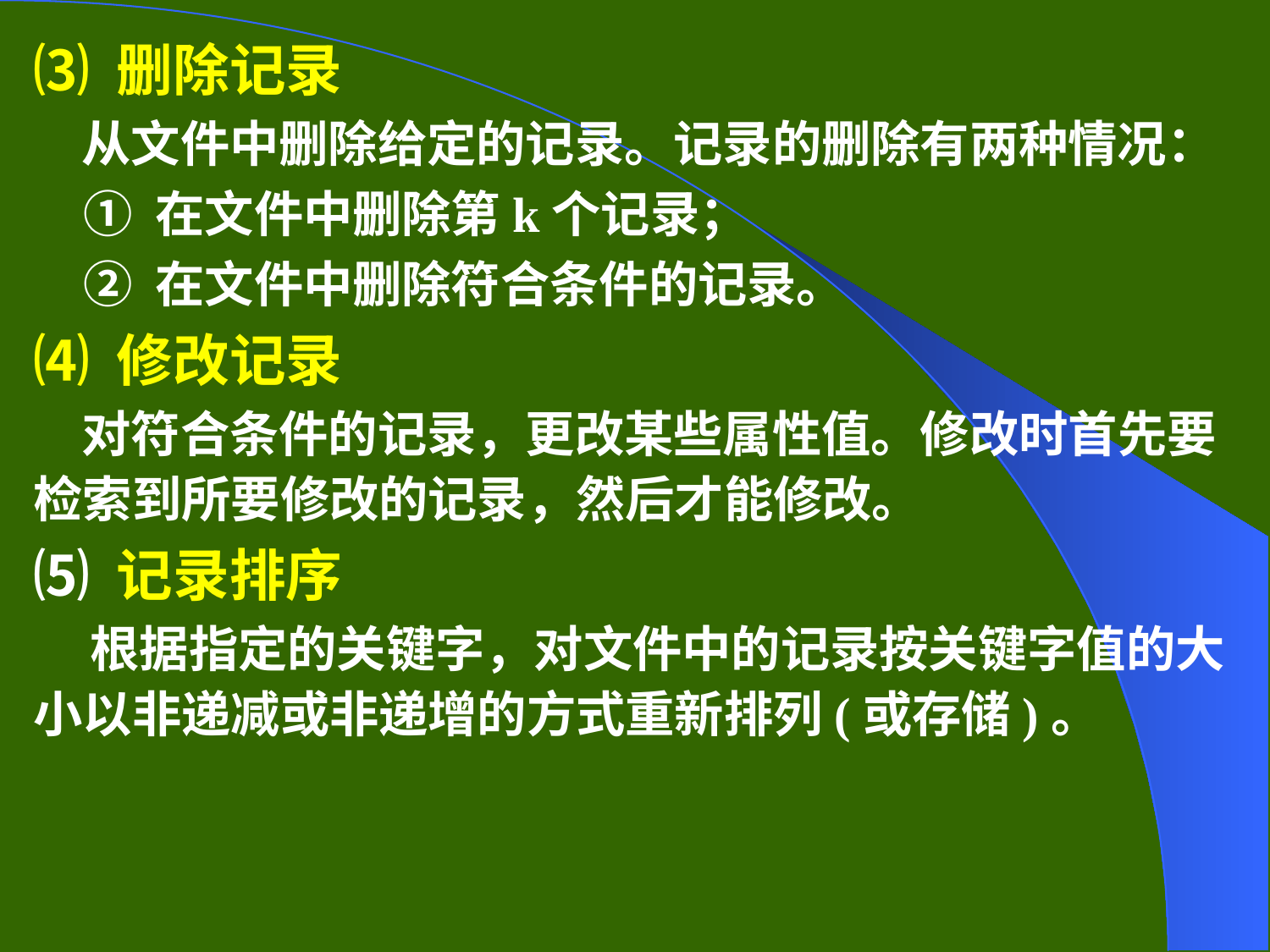

⑶ 删除记录
    从文件中删除给定的记录。记录的删除有两种情况：
① 在文件中删除第k个记录；
② 在文件中删除符合条件的记录。
⑷ 修改记录
    对符合条件的记录，更改某些属性值。修改时首先要检索到所要修改的记录，然后才能修改。
⑸ 记录排序
    根据指定的关键字，对文件中的记录按关键字值的大小以非递减或非递增的方式重新排列(或存储)。